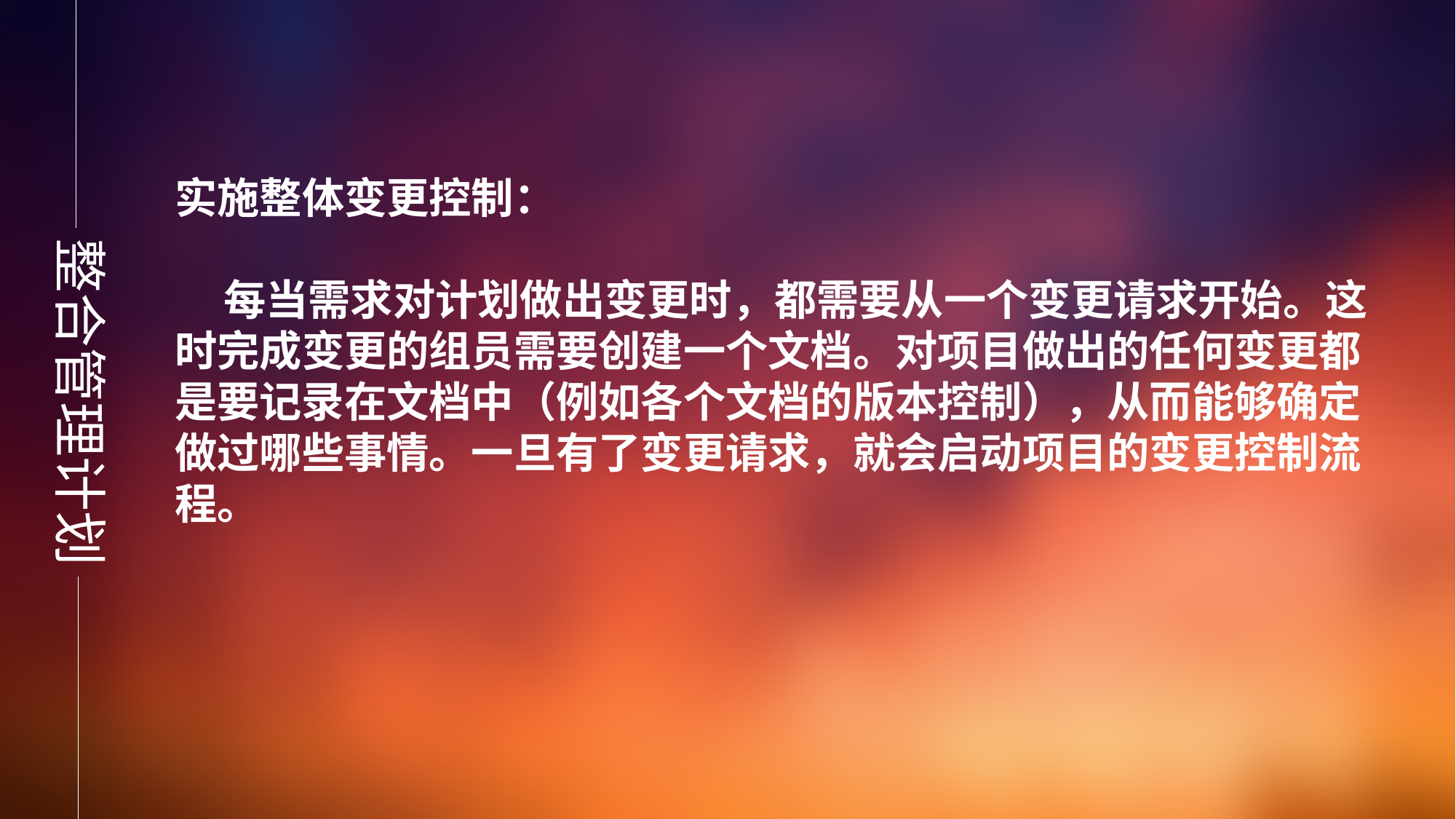

实施整体变更控制：

    每当需求对计划做出变更时，都需要从一个变更请求开始。这时完成变更的组员需要创建一个文档。对项目做出的任何变更都是要记录在文档中（例如各个文档的版本控制），从而能够确定做过哪些事情。一旦有了变更请求，就会启动项目的变更控制流程。
整合管理计划